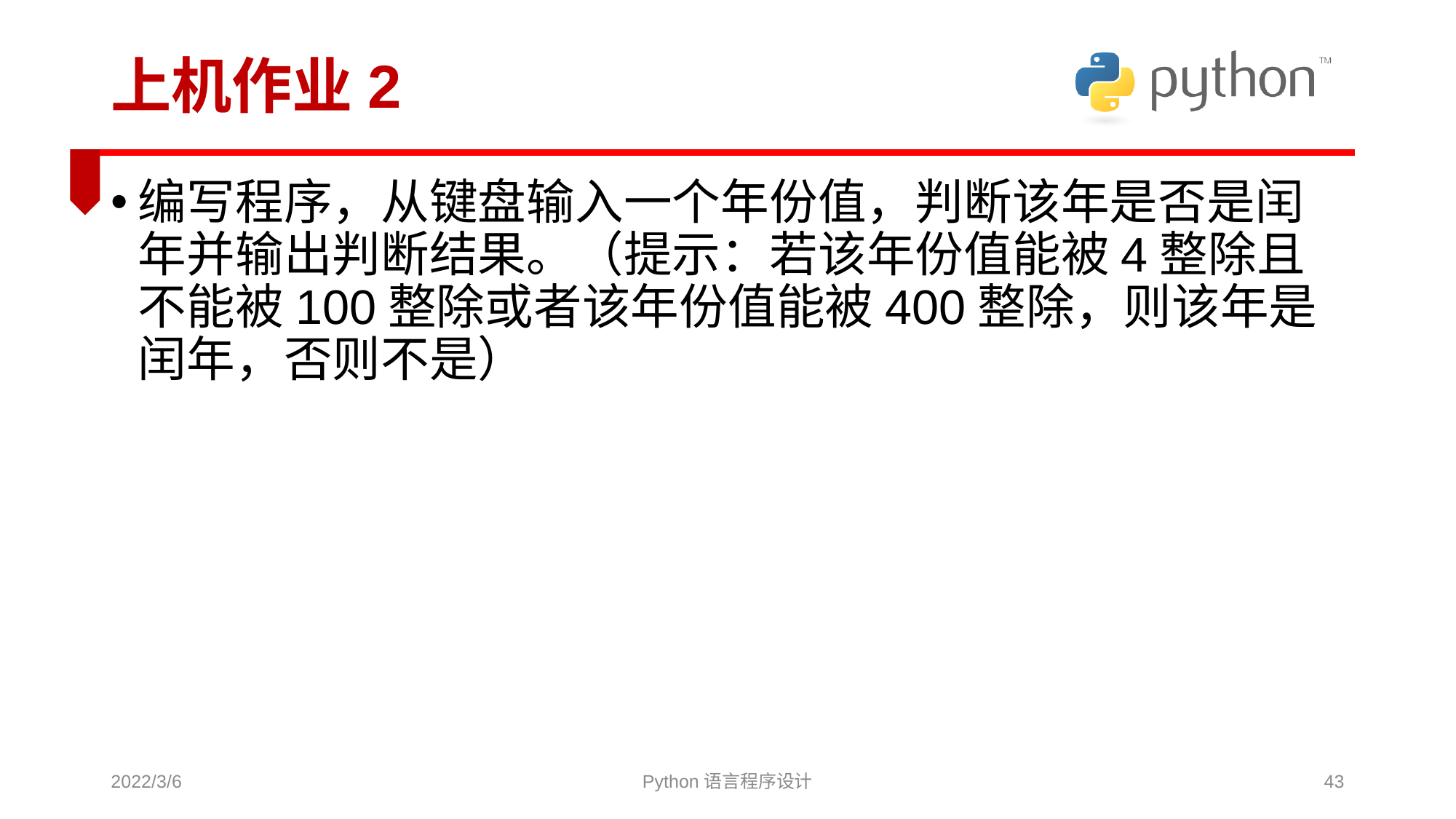

# 上机作业2
编写程序，从键盘输入一个年份值，判断该年是否是闰年并输出判断结果。（提示：若该年份值能被4整除且不能被100整除或者该年份值能被400整除，则该年是闰年，否则不是）
2022/3/6
Python语言程序设计
43